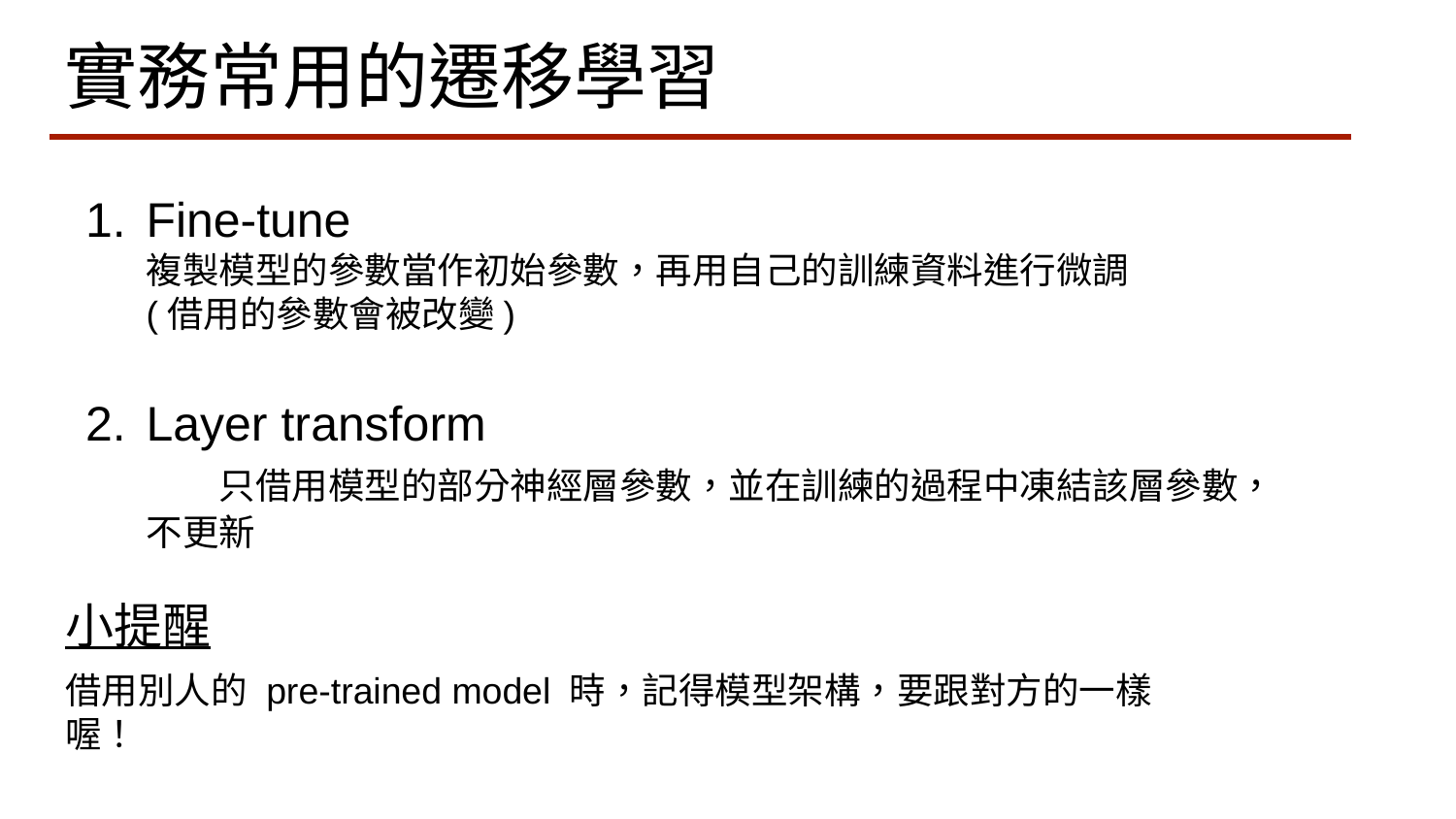

# 實務常用的遷移學習
Fine-tune
複製模型的參數當作初始參數，再用自己的訓練資料進行微調
(借用的參數會被改變)

Layer transform
	只借用模型的部分神經層參數，並在訓練的過程中凍結該層參數，
不更新

小提醒
借用別人的 pre-trained model 時，記得模型架構，要跟對方的一樣喔！